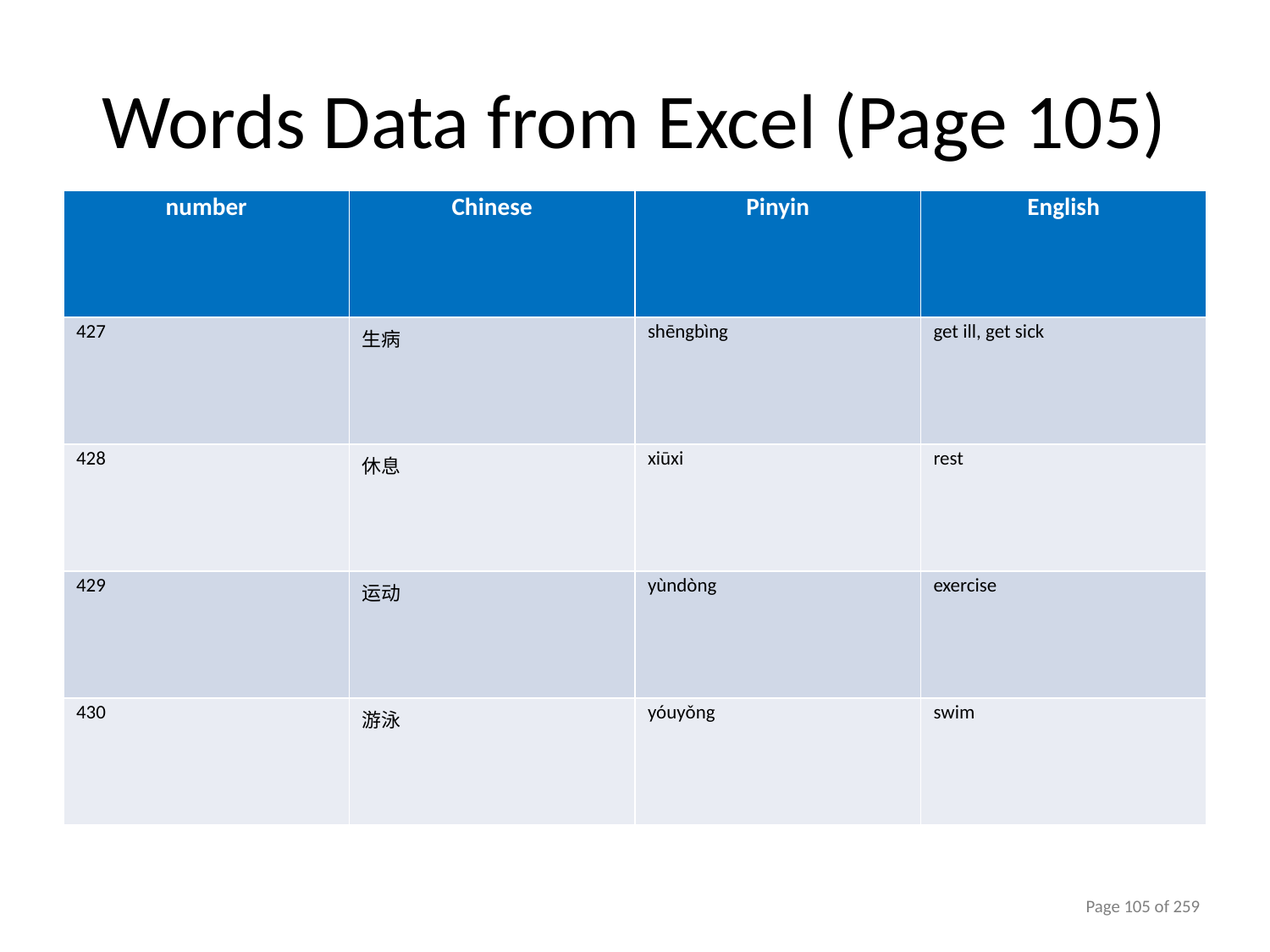

# Words Data from Excel (Page 105)
| number | Chinese | Pinyin | English |
| --- | --- | --- | --- |
| 427 | 生病 | shēngbìng | get ill, get sick |
| 428 | 休息 | xiūxi | rest |
| 429 | 运动 | yùndòng | exercise |
| 430 | 游泳 | yóuyǒng | swim |

Page 105 of 259